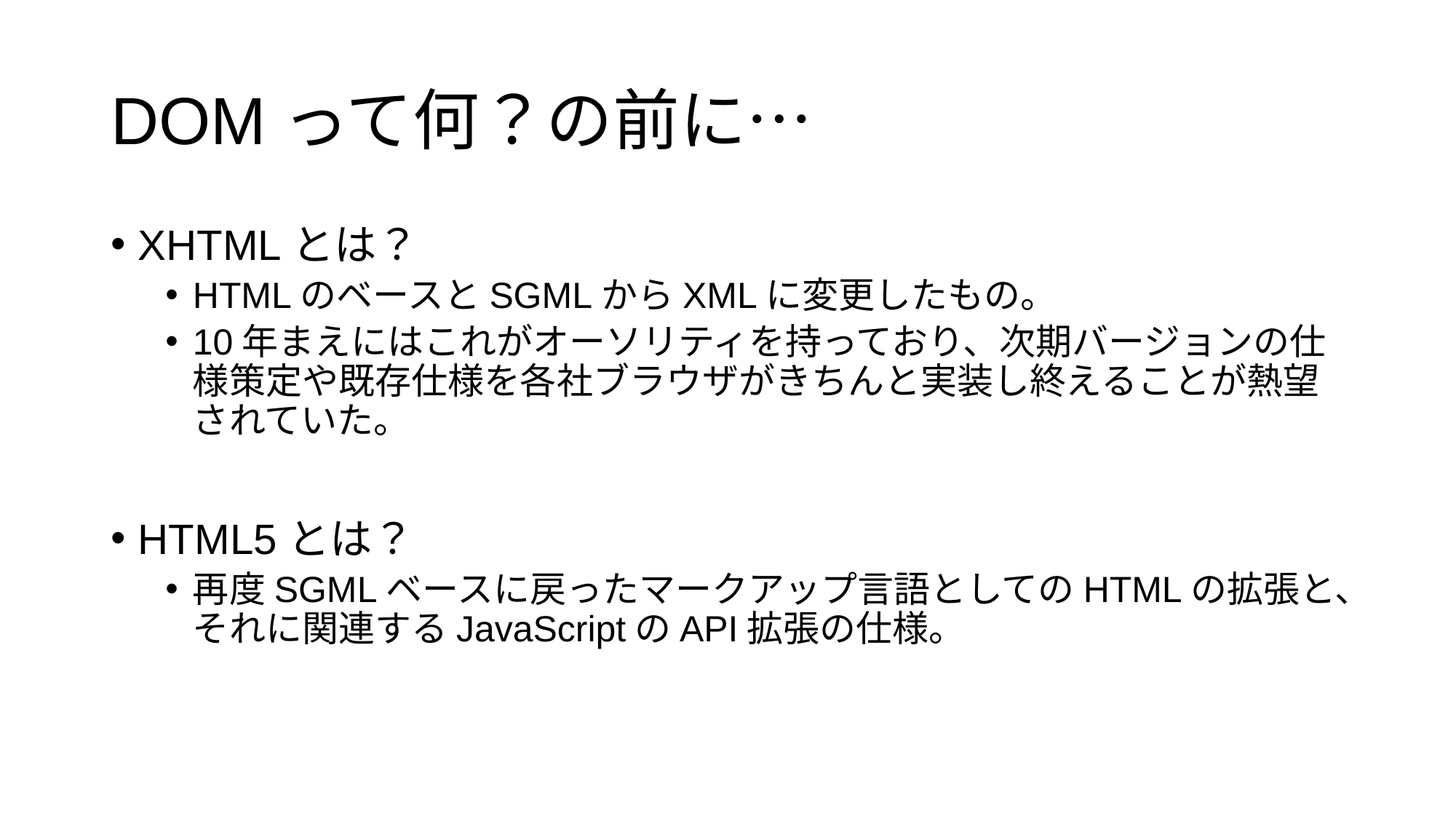

# DOMって何？の前に…
XHTMLとは？
HTMLのベースとSGMLからXMLに変更したもの。
10年まえにはこれがオーソリティを持っており、次期バージョンの仕様策定や既存仕様を各社ブラウザがきちんと実装し終えることが熱望されていた。

HTML5とは？
再度SGMLベースに戻ったマークアップ言語としてのHTMLの拡張と、それに関連するJavaScriptのAPI拡張の仕様。